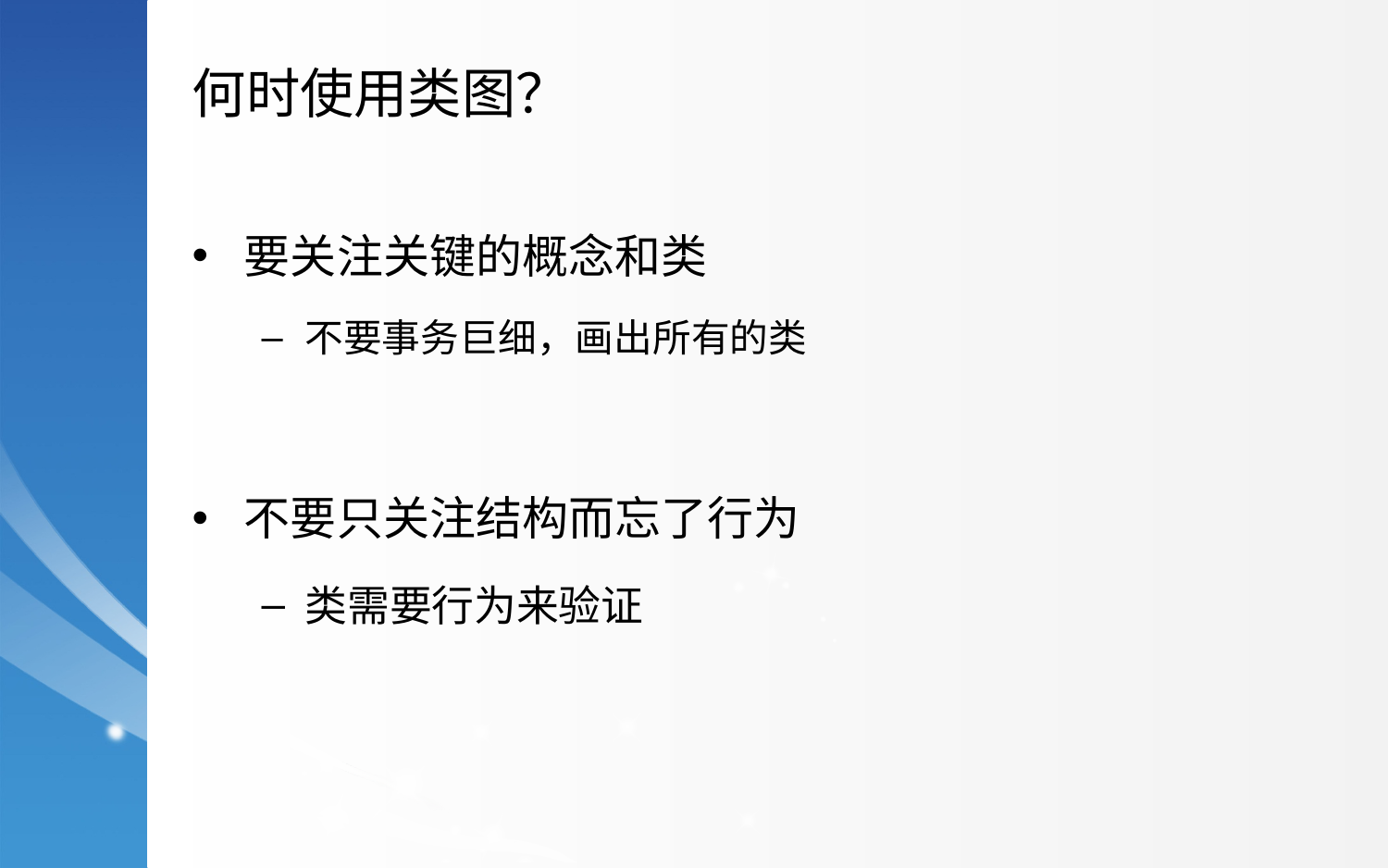

何时使用类图？

要关注关键的概念和类
不要事务巨细，画出所有的类

不要只关注结构而忘了行为
类需要行为来验证